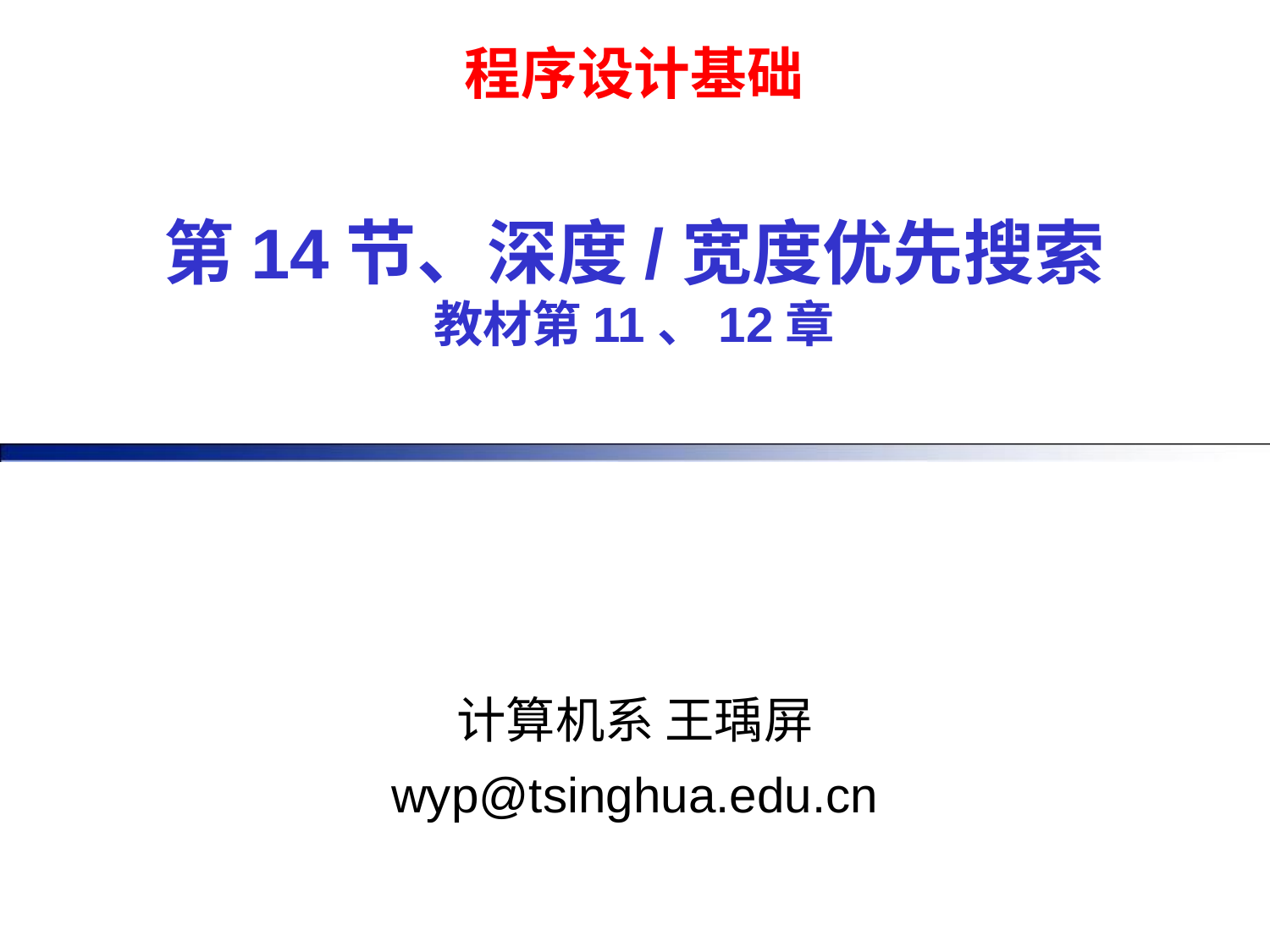

程序设计基础
# 第14节、深度/宽度优先搜索 教材第11、12章
计算机系 王瑀屏
wyp@tsinghua.edu.cn